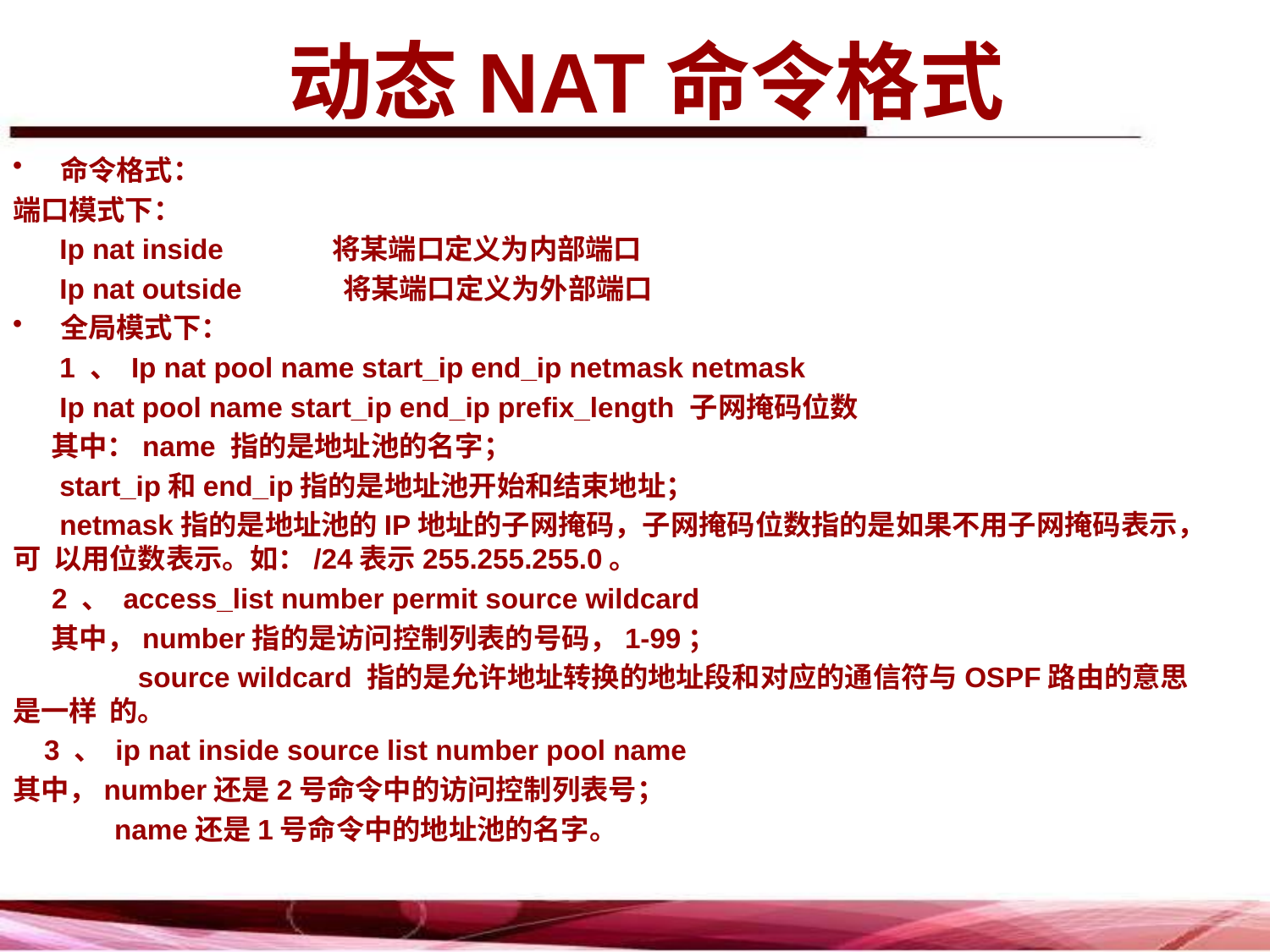

动态NAT命令格式
命令格式：
端口模式下：
      Ip nat inside             将某端口定义为内部端口
      Ip nat outside            将某端口定义为外部端口
全局模式下：
      1 、 Ip nat pool name start_ip end_ip netmask netmask
      Ip nat pool name start_ip end_ip prefix_length 子网掩码位数
     其中：name 指的是地址池的名字；
      start_ip和end_ip指的是地址池开始和结束地址；
      netmask指的是地址池的IP地址的子网掩码，子网掩码位数指的是如果不用子网掩码表示，可  以用位数表示。如：/24表示255.255.255.0。
     2 、 access_list number permit source wildcard
     其中，number指的是访问控制列表的号码，1-99；
                source wildcard 指的是允许地址转换的地址段和对应的通信符与OSPF路由的意思是一样  的。
    3 、 ip nat inside source list number pool name
其中，number还是2号命令中的访问控制列表号；
             name还是1号命令中的地址池的名字。